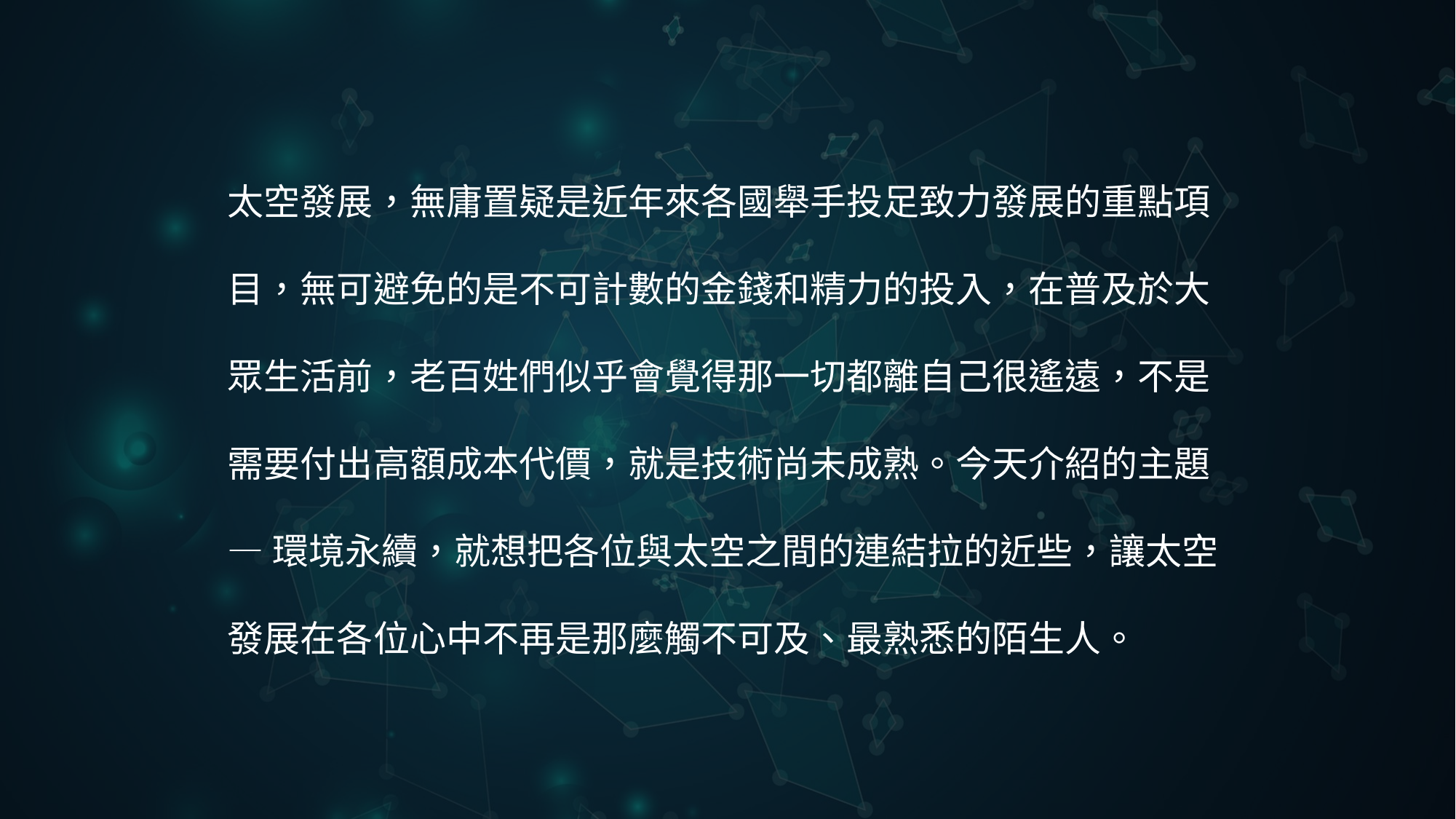

太空發展，無庸置疑是近年來各國舉手投足致力發展的重點項目，無可避免的是不可計數的金錢和精力的投入，在普及於大眾生活前，老百姓們似乎會覺得那一切都離自己很遙遠，不是需要付出高額成本代價，就是技術尚未成熟。今天介紹的主題 — 環境永續，就想把各位與太空之間的連結拉的近些，讓太空發展在各位心中不再是那麼觸不可及、最熟悉的陌生人。